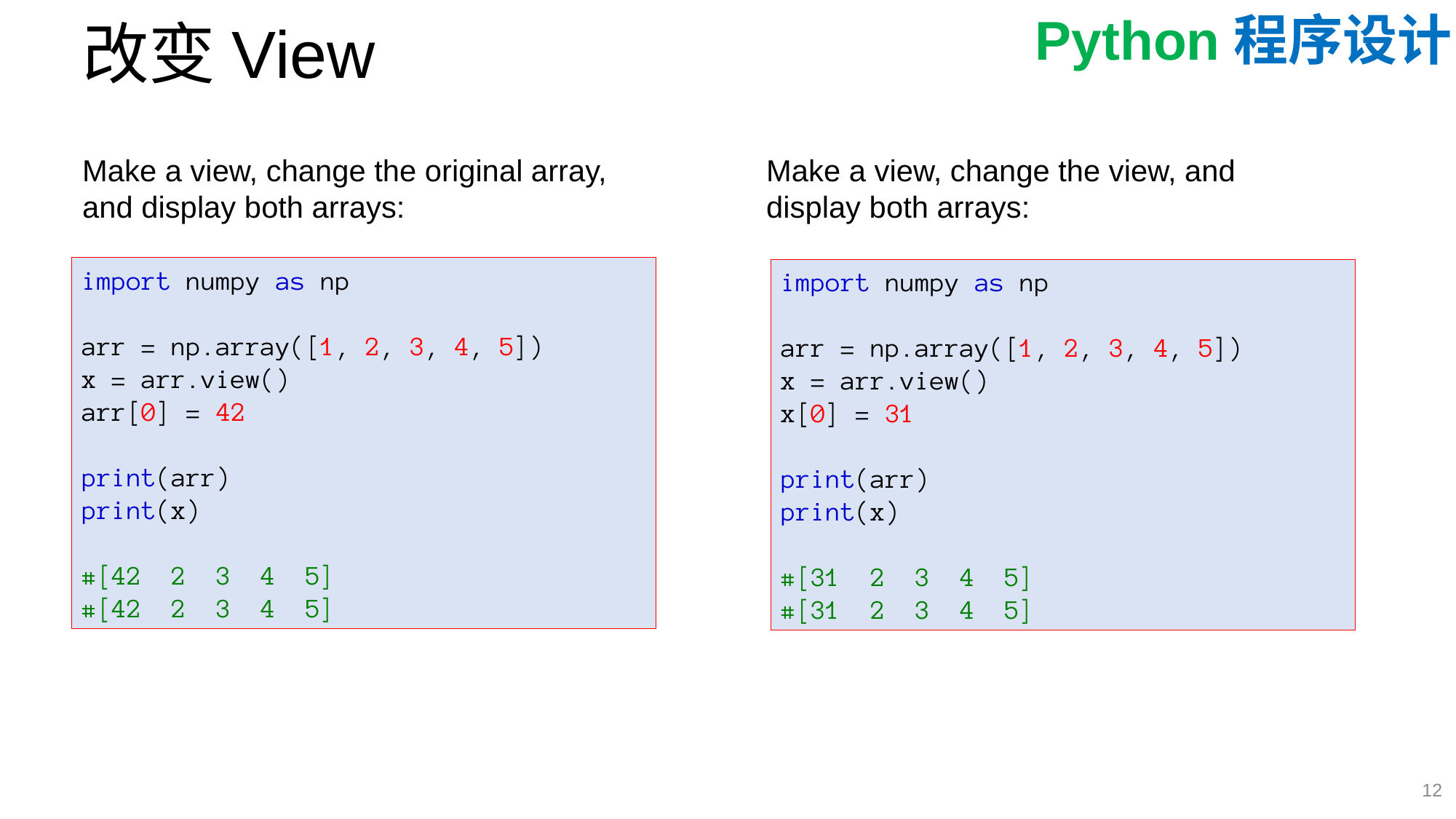

[42 2 3 4 5] [1 2 3 4 5]
# 改变View
Make a view, change the view, and display both arrays:
Make a view, change the original array, and display both arrays:
import numpy as np
arr = np.array([1, 2, 3, 4, 5])
x = arr.view()
arr[0] = 42
print(arr)
print(x)

#[42  2  3  4  5]
#[42  2  3  4  5]
import numpy as np
arr = np.array([1, 2, 3, 4, 5])
x = arr.view()
x[0] = 31
print(arr)
print(x)

#[31  2  3  4  5]
#[31  2  3  4  5]
12